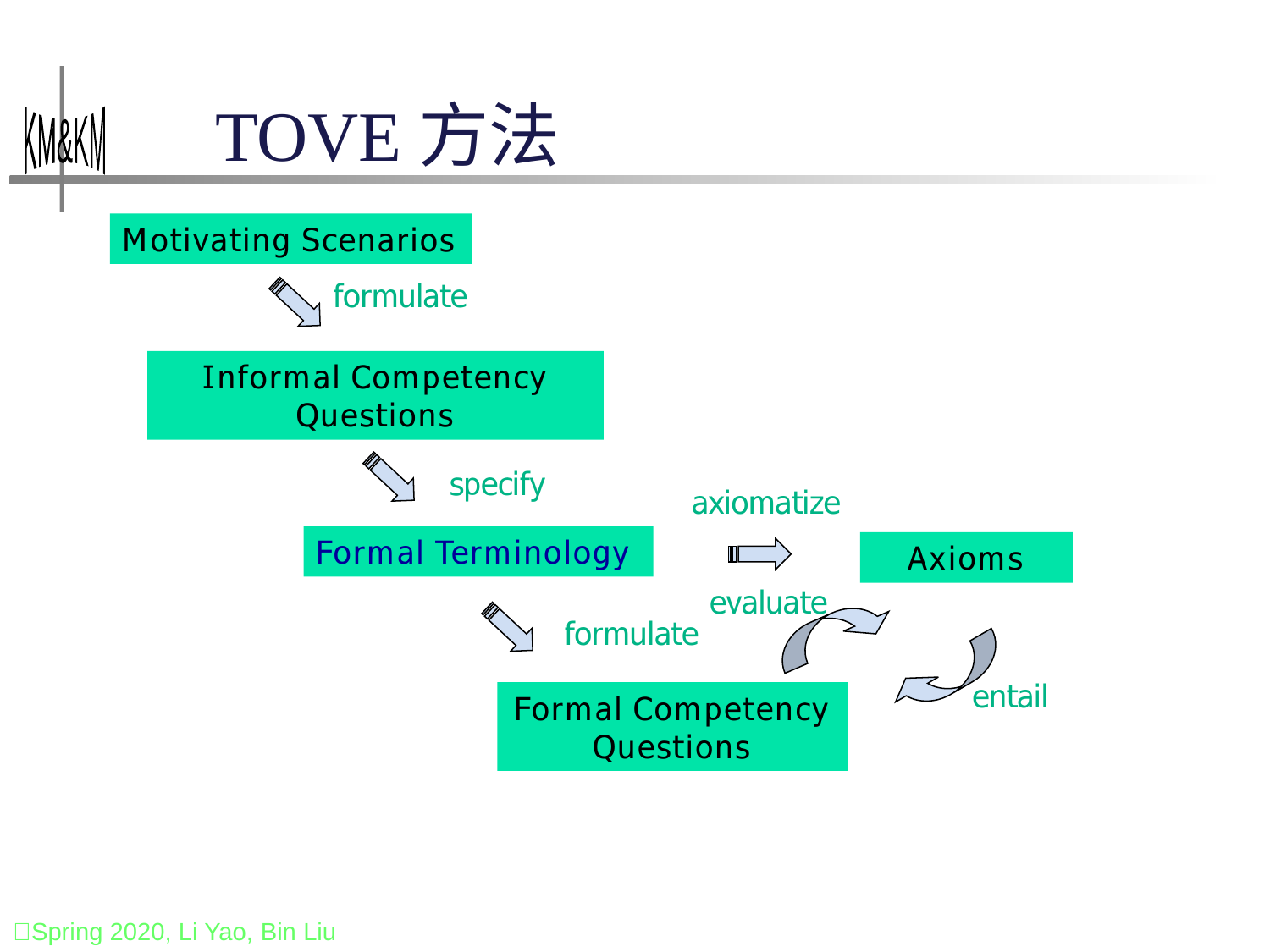

# TOVE方法
Motivating Scenarios
formulate

Informal Competency Questions
specify

axiomatize

Formal Terminology
Axioms

evaluate
formulate

entail
Formal Competency Questions